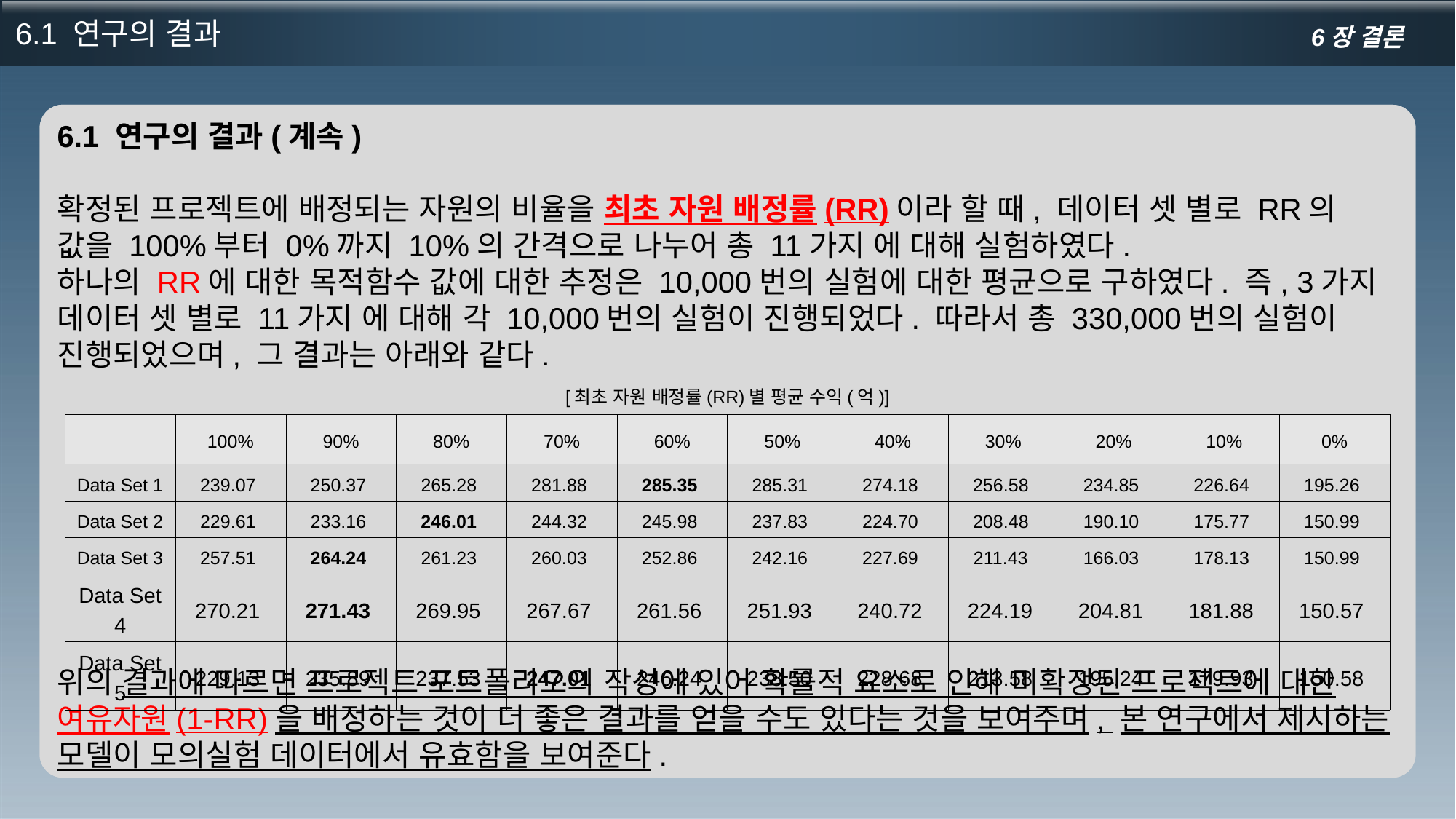

6.1 연구의 결과
6장 결론
6.1 연구의 결과(계속)

확정된 프로젝트에 배정되는 자원의 비율을 최초 자원 배정률(RR)이라 할 때, 데이터 셋 별로 RR의 값을 100%부터 0%까지 10%의 간격으로 나누어 총 11가지 에 대해 실험하였다.
하나의 RR에 대한 목적함수 값에 대한 추정은 10,000번의 실험에 대한 평균으로 구하였다. 즉, 3가지 데이터 셋 별로 11가지 에 대해 각 10,000번의 실험이 진행되었다. 따라서 총 330,000번의 실험이 진행되었으며, 그 결과는 아래와 같다.

위의 결과에 따르면 프로젝트 포트폴리오의 작성에 있어 확률적 요소로 인해 미확정된 프로젝트에 대한 여유자원(1-RR)을 배정하는 것이 더 좋은 결과를 얻을 수도 있다는 것을 보여주며, 본 연구에서 제시하는 모델이 모의실험 데이터에서 유효함을 보여준다.

[최초 자원 배정률(RR)별 평균 수익(억)]
|  | 100% | 90% | 80% | 70% | 60% | 50% | 40% | 30% | 20% | 10% | 0% |
| --- | --- | --- | --- | --- | --- | --- | --- | --- | --- | --- | --- |
| Data Set 1 | 239.07 | 250.37 | 265.28 | 281.88 | 285.35 | 285.31 | 274.18 | 256.58 | 234.85 | 226.64 | 195.26 |
| Data Set 2 | 229.61 | 233.16 | 246.01 | 244.32 | 245.98 | 237.83 | 224.70 | 208.48 | 190.10 | 175.77 | 150.99 |
| Data Set 3 | 257.51 | 264.24 | 261.23 | 260.03 | 252.86 | 242.16 | 227.69 | 211.43 | 166.03 | 178.13 | 150.99 |
| Data Set 4 | 270.21 | 271.43 | 269.95 | 267.67 | 261.56 | 251.93 | 240.72 | 224.19 | 204.81 | 181.88 | 150.57 |
| Data Set 5 | 229.13 | 235.89 | 237.53 | 247.01 | 246.24 | 238.50 | 228.68 | 213.58 | 195.24 | 179.93 | 150.58 |